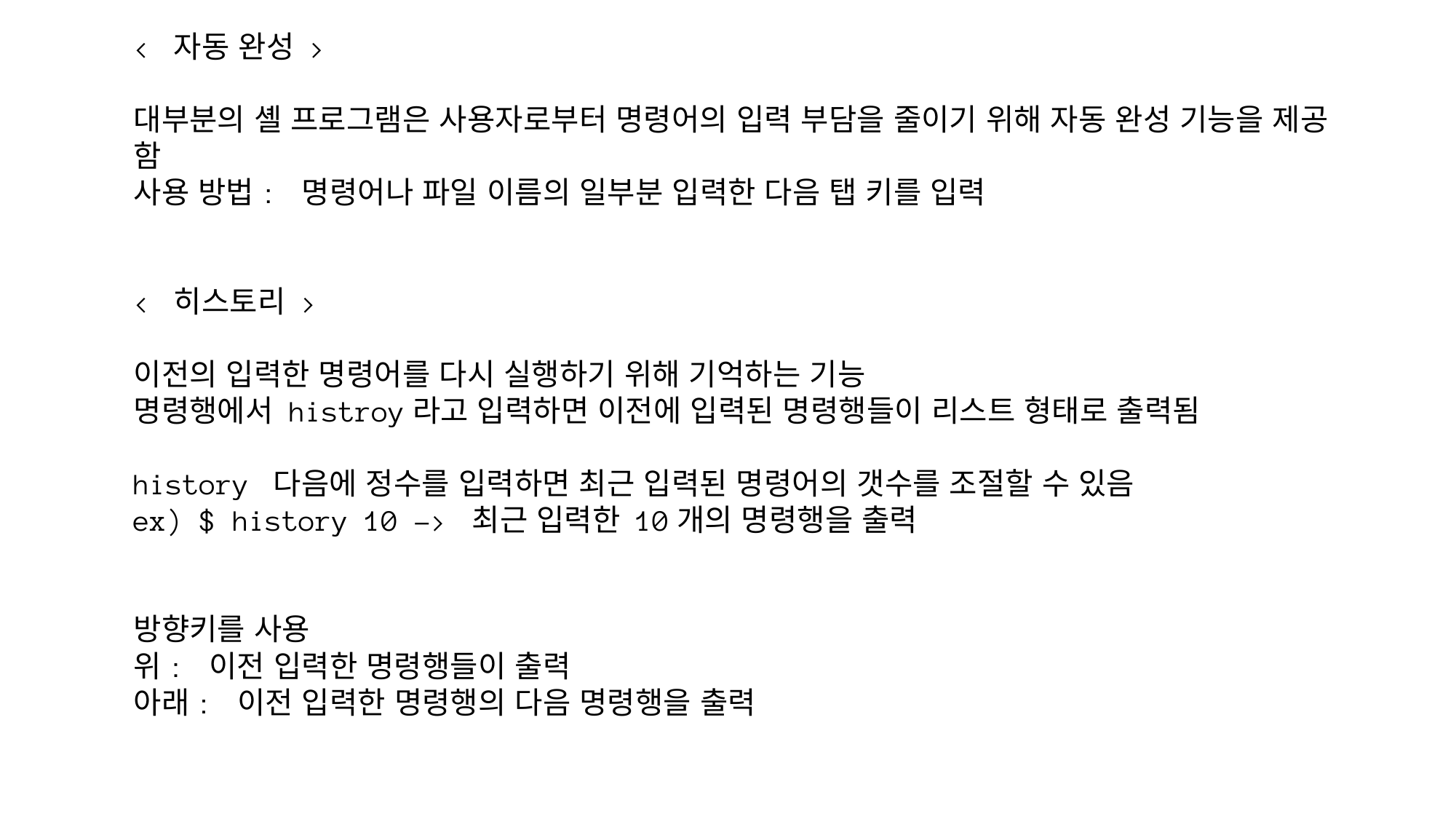

< 자동 완성 >

대부분의 셸 프로그램은 사용자로부터 명령어의 입력 부담을 줄이기 위해 자동 완성 기능을 제공
함
사용 방법: 명령어나 파일 이름의 일부분 입력한 다음 탭 키를 입력

< 히스토리 >

이전의 입력한 명령어를 다시 실행하기 위해 기억하는 기능
명령행에서 histroy라고 입력하면 이전에 입력된 명령행들이 리스트 형태로 출력됨

history 다음에 정수를 입력하면 최근 입력된 명령어의 갯수를 조절할 수 있음
ex) $ history 10 -> 최근 입력한 10개의 명령행을 출력

방향키를 사용
위: 이전 입력한 명령행들이 출력
아래: 이전 입력한 명령행의 다음 명령행을 출력